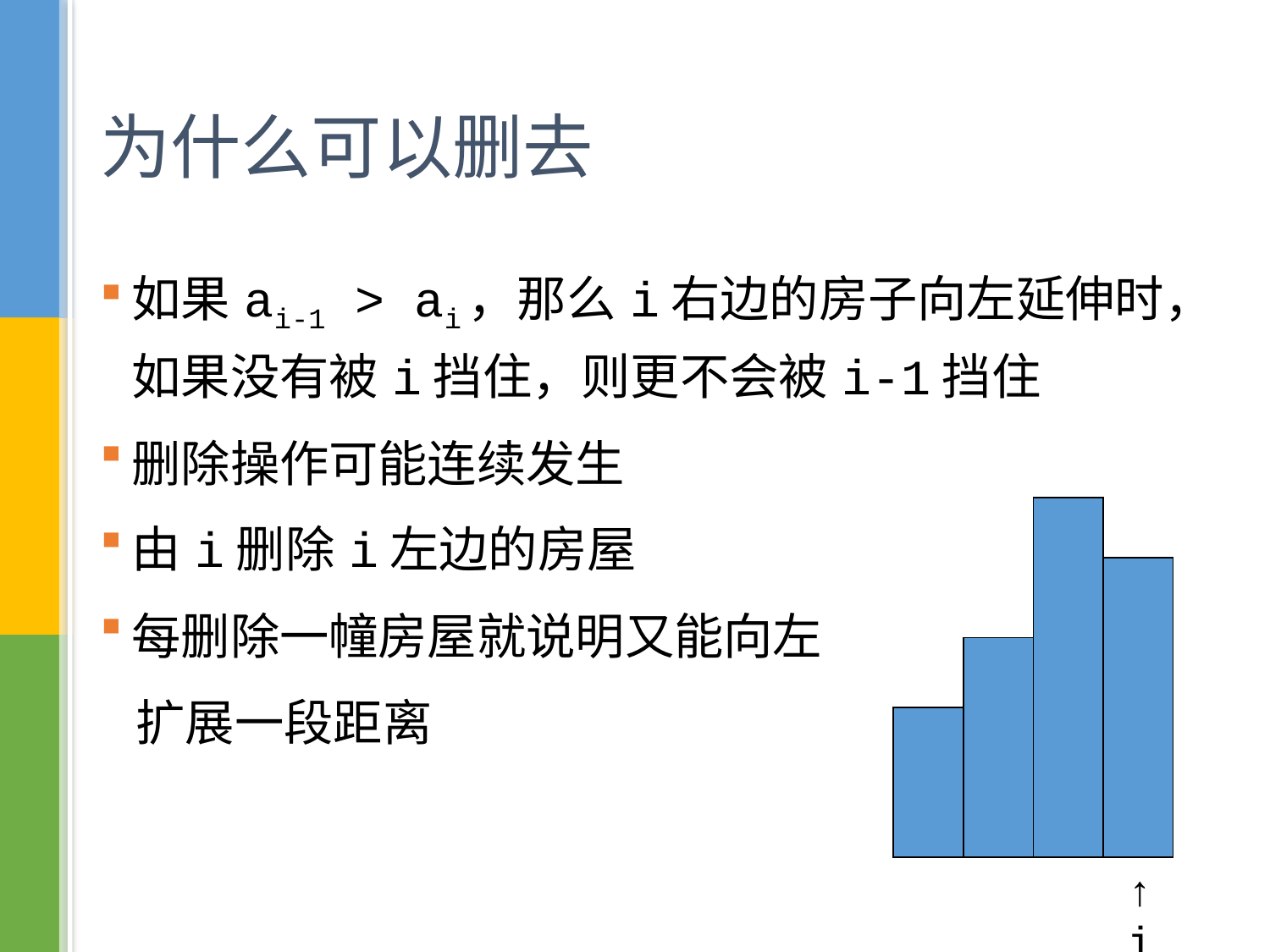

# 为什么可以删去
如果ai-1 > ai，那么i右边的房子向左延伸时，如果没有被i挡住，则更不会被i-1挡住
删除操作可能连续发生
由i删除i左边的房屋
每删除一幢房屋就说明又能向左
  扩展一段距离

↑i